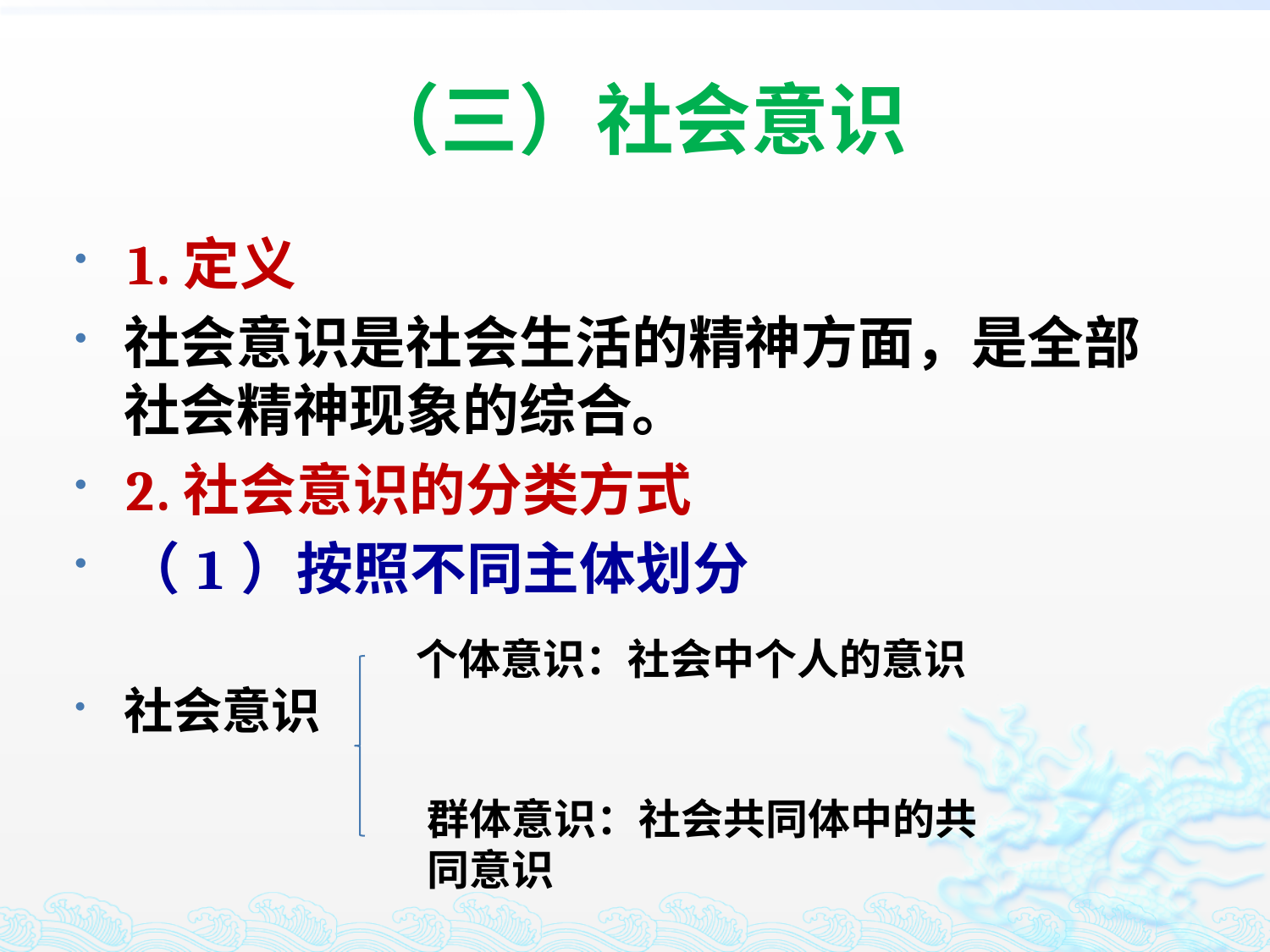

# （三）社会意识
1.定义
社会意识是社会生活的精神方面，是全部社会精神现象的综合。
2.社会意识的分类方式
（1）按照不同主体划分

社会意识
个体意识：社会中个人的意识

群体意识：社会共同体中的共同意识